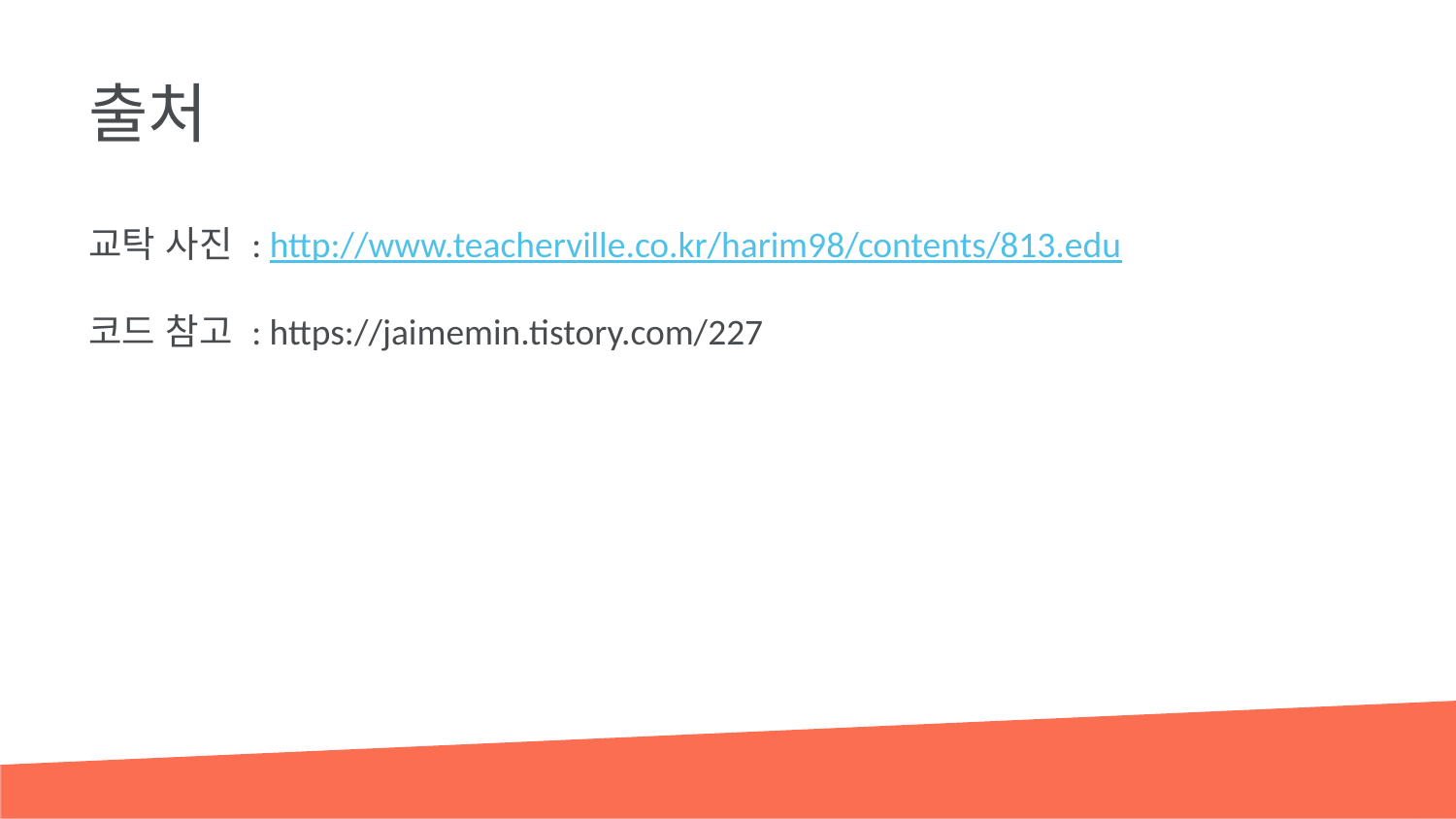

출처
교탁 사진 : http://www.teacherville.co.kr/harim98/contents/813.edu

코드 참고 : https://jaimemin.tistory.com/227